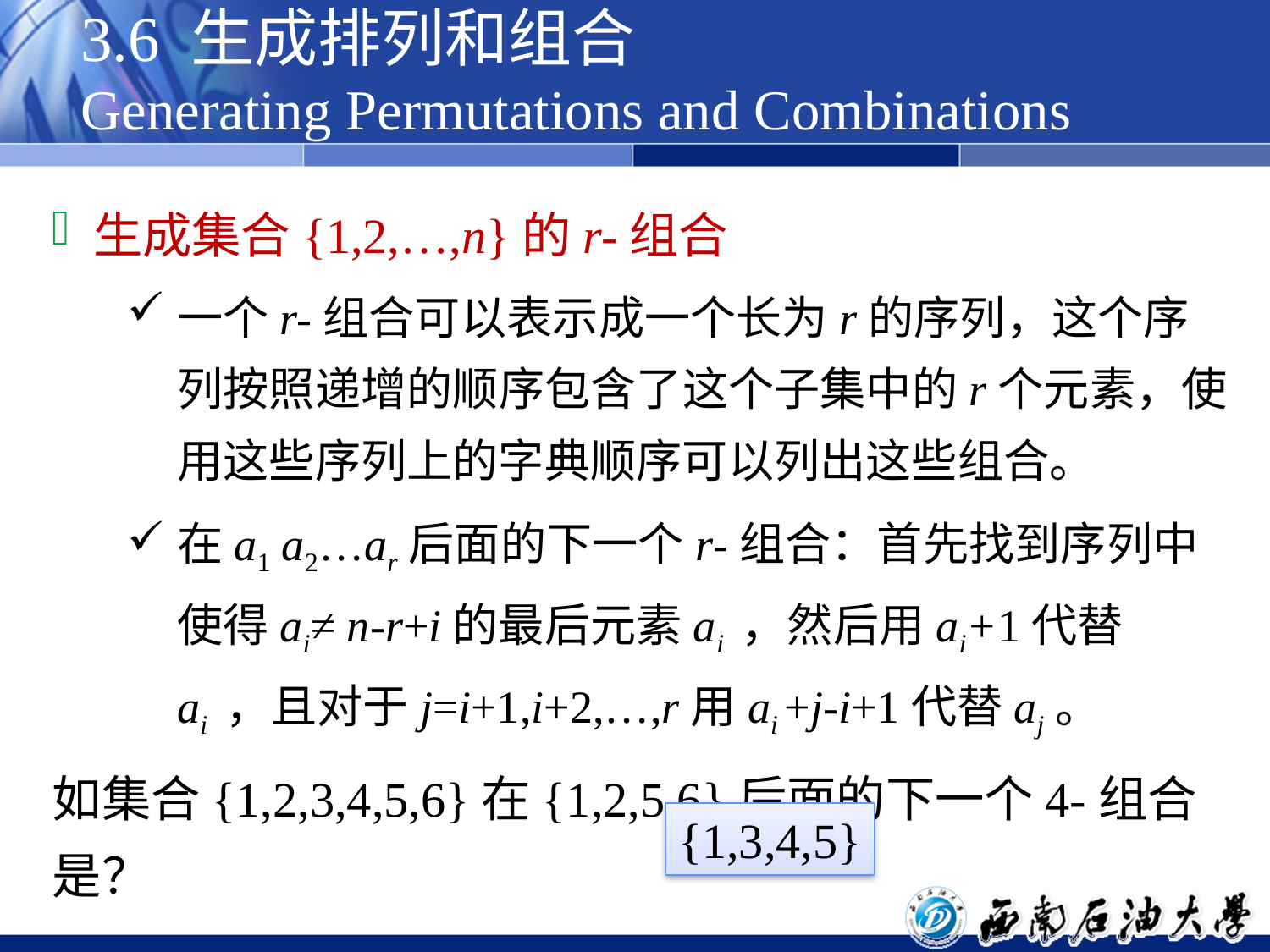

3.6 生成排列和组合
Generating Permutations and Combinations
 生成集合{1,2,…,n}的r-组合
一个r-组合可以表示成一个长为r的序列，这个序列按照递增的顺序包含了这个子集中的r个元素，使用这些序列上的字典顺序可以列出这些组合。
在a1 a2…ar后面的下一个r-组合：首先找到序列中使得ai≠ n-r+i的最后元素ai ，然后用ai+1代替ai ，且对于j=i+1,i+2,…,r用ai +j-i+1代替aj。
如集合{1,2,3,4,5,6}在{1,2,5,6}后面的下一个4-组合是？

{1,3,4,5}